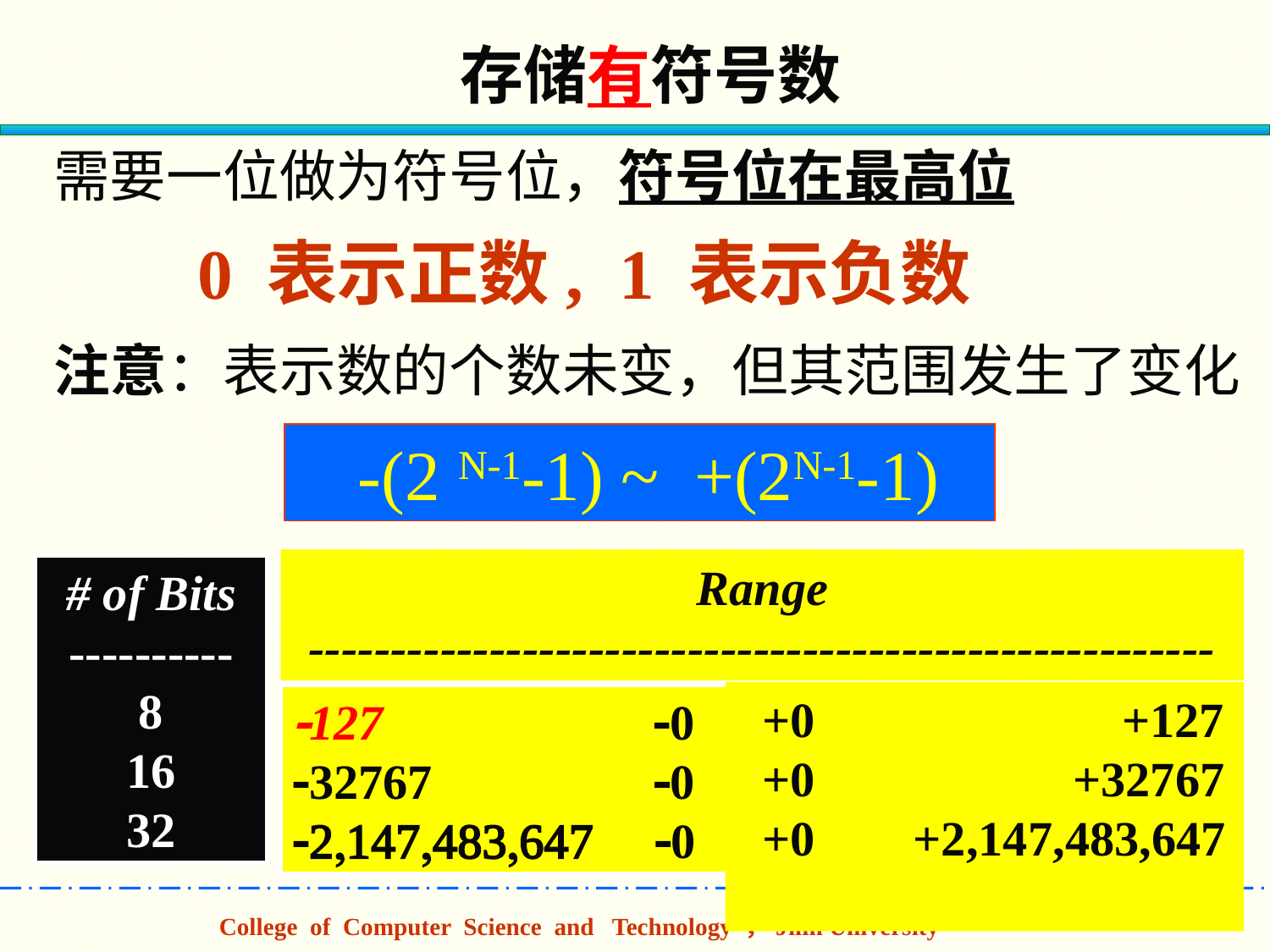

存储有符号数
 需要一位做为符号位，符号位在最高位
            0 表示正数,  1 表示负数
 注意：表示数的个数未变，但其范围发生了变化
  -(2 N-1-1) ~  +(2N-1-1)
Range
-------------------------------------------------------
 # of Bits
----------
8
16
32
  +0                         +127
  +0                     +32767
  +0        +2,147,483,647
−127                      −0
−32767                  −0
−2,147,483,647     −0